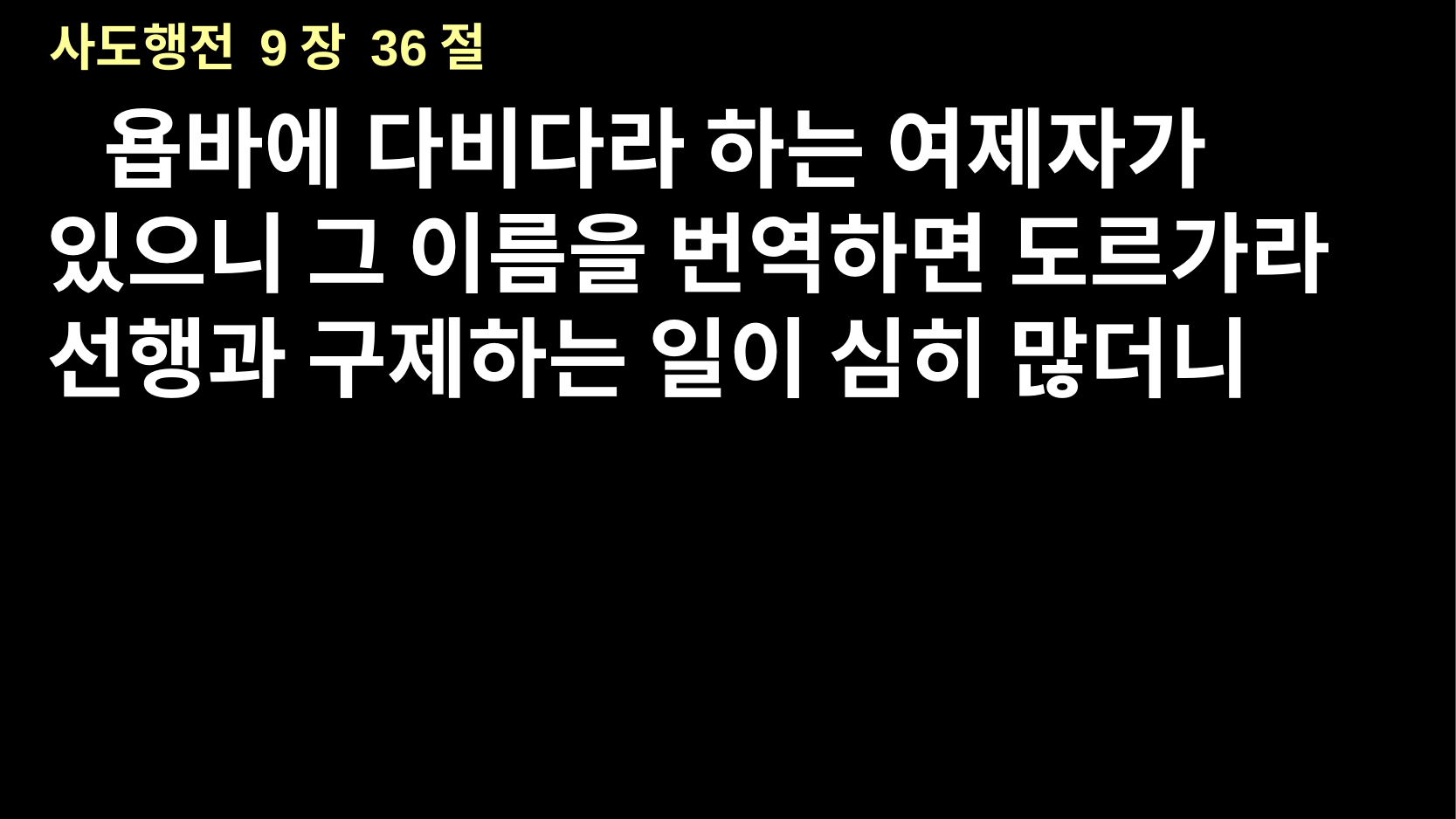

# 사도행전 9장 36절
욥바에 다비다라 하는 여제자가 있으니 그 이름을 번역하면 도르가라 선행과 구제하는 일이 심히 많더니